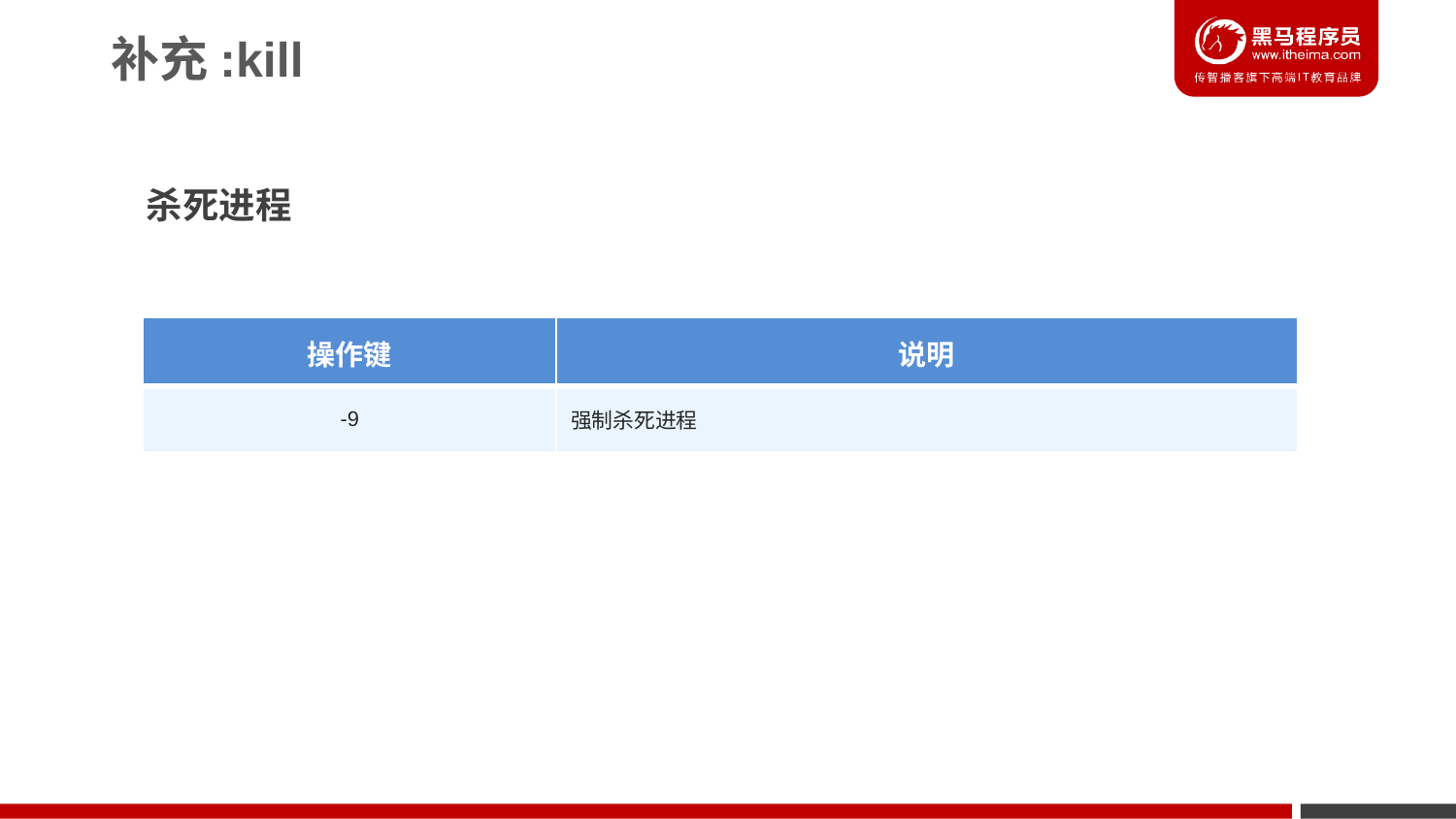

补充:kill
杀死进程
| 操作键 | 说明 |
| --- | --- |
| -9 | 强制杀死进程 |